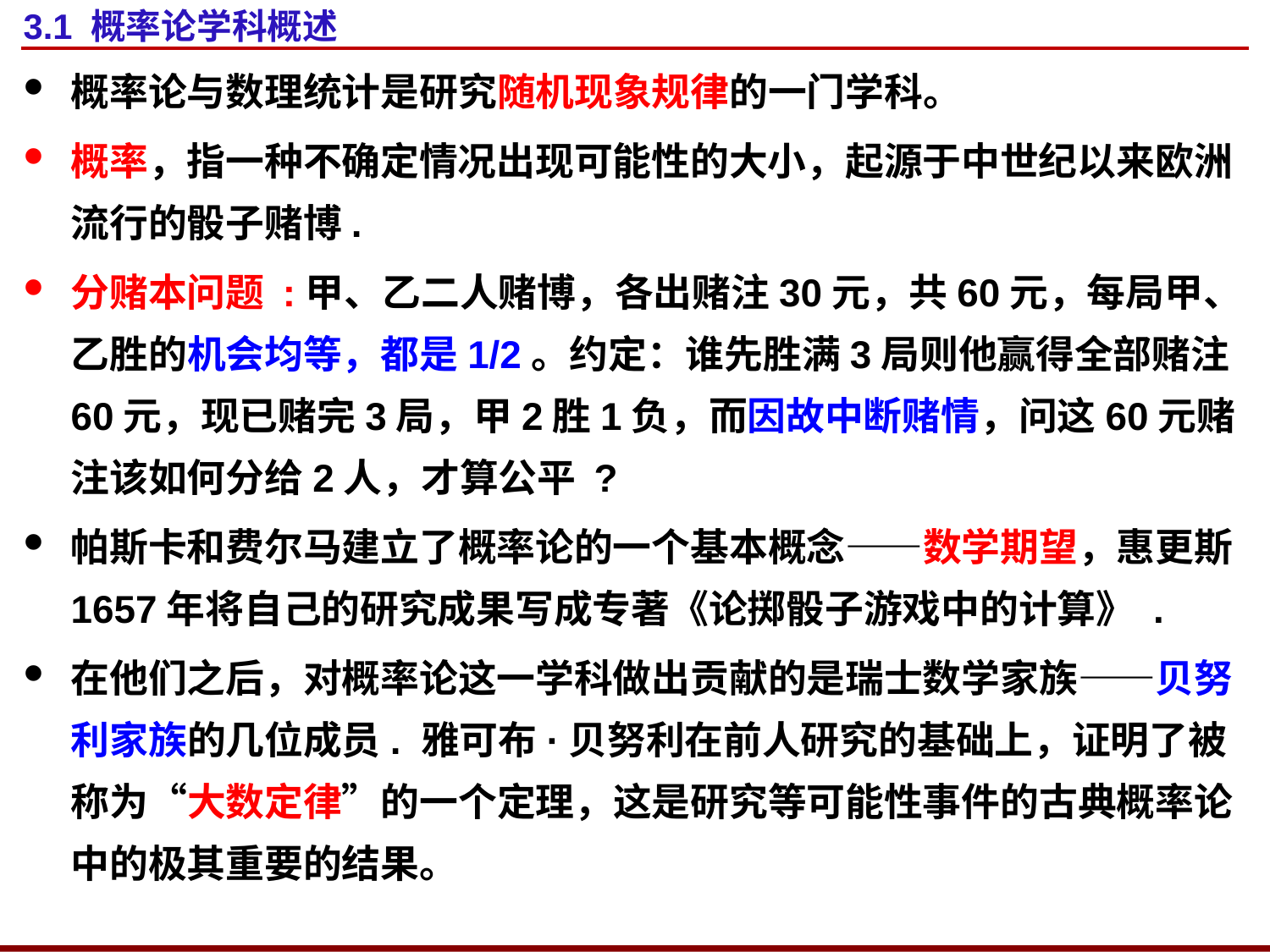

# 3.1 概率论学科概述
概率论与数理统计是研究随机现象规律的一门学科。
概率，指一种不确定情况出现可能性的大小，起源于中世纪以来欧洲流行的骰子赌博.
分赌本问题 :甲、乙二人赌博，各出赌注30元，共60元，每局甲、乙胜的机会均等，都是1/2。约定：谁先胜满3局则他赢得全部赌注60元，现已赌完3局，甲2胜1负，而因故中断赌情，问这60元赌注该如何分给2人，才算公平 ?
帕斯卡和费尔马建立了概率论的一个基本概念——数学期望，惠更斯1657年将自己的研究成果写成专著《论掷骰子游戏中的计算》 .
在他们之后，对概率论这一学科做出贡献的是瑞士数学家族——贝努利家族的几位成员. 雅可布·贝努利在前人研究的基础上，证明了被称为“大数定律”的一个定理，这是研究等可能性事件的古典概率论中的极其重要的结果。